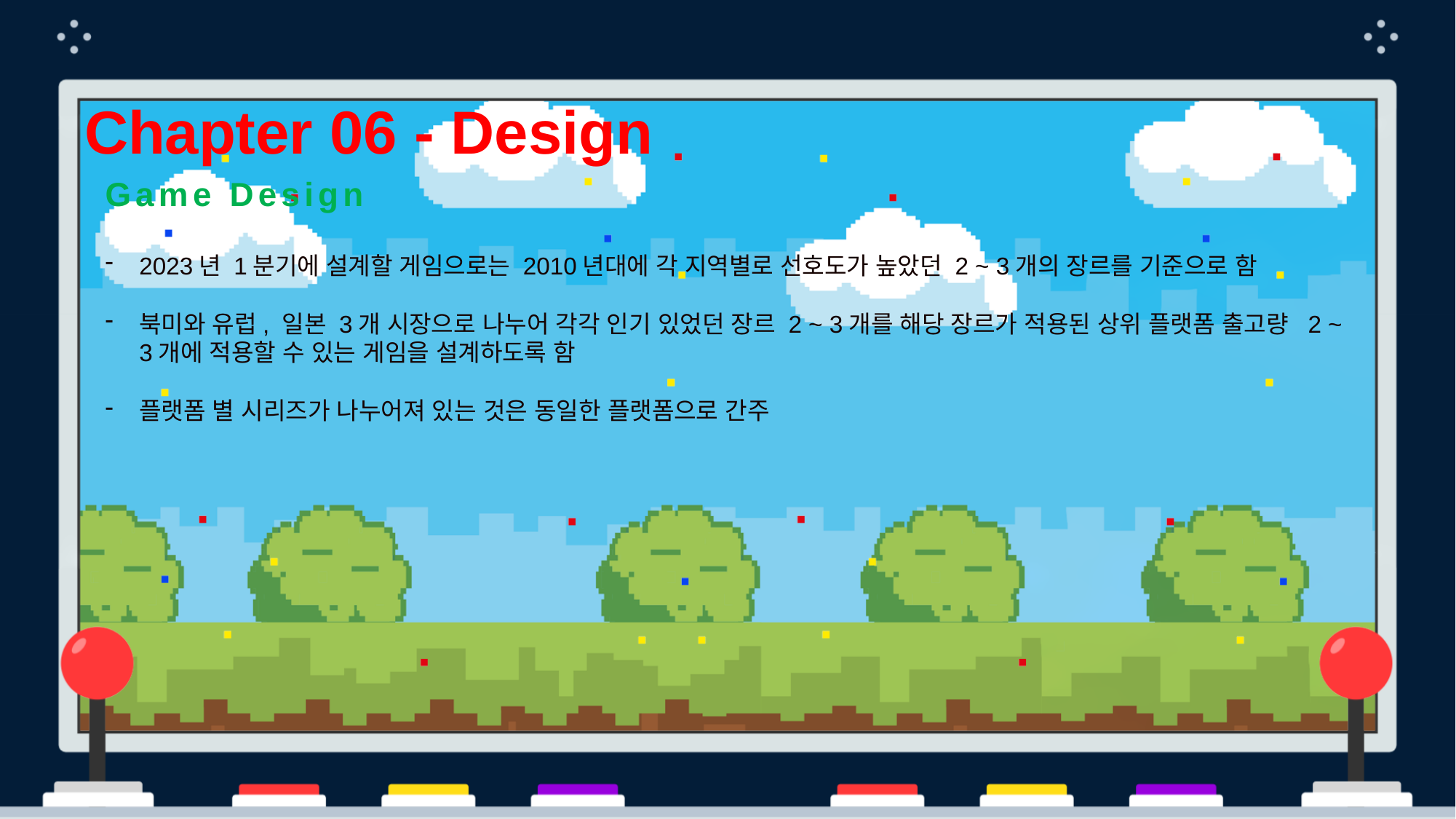

Chapter 06 - Design
Game Design
2023년 1분기에 설계할 게임으로는 2010년대에 각 지역별로 선호도가 높았던 2 ~ 3개의 장르를 기준으로 함

북미와 유럽, 일본 3개 시장으로 나누어 각각 인기 있었던 장르 2 ~ 3개를 해당 장르가 적용된 상위 플랫폼 출고량  2 ~ 3개에 적용할 수 있는 게임을 설계하도록 함

플랫폼 별 시리즈가 나누어져 있는 것은 동일한 플랫폼으로 간주